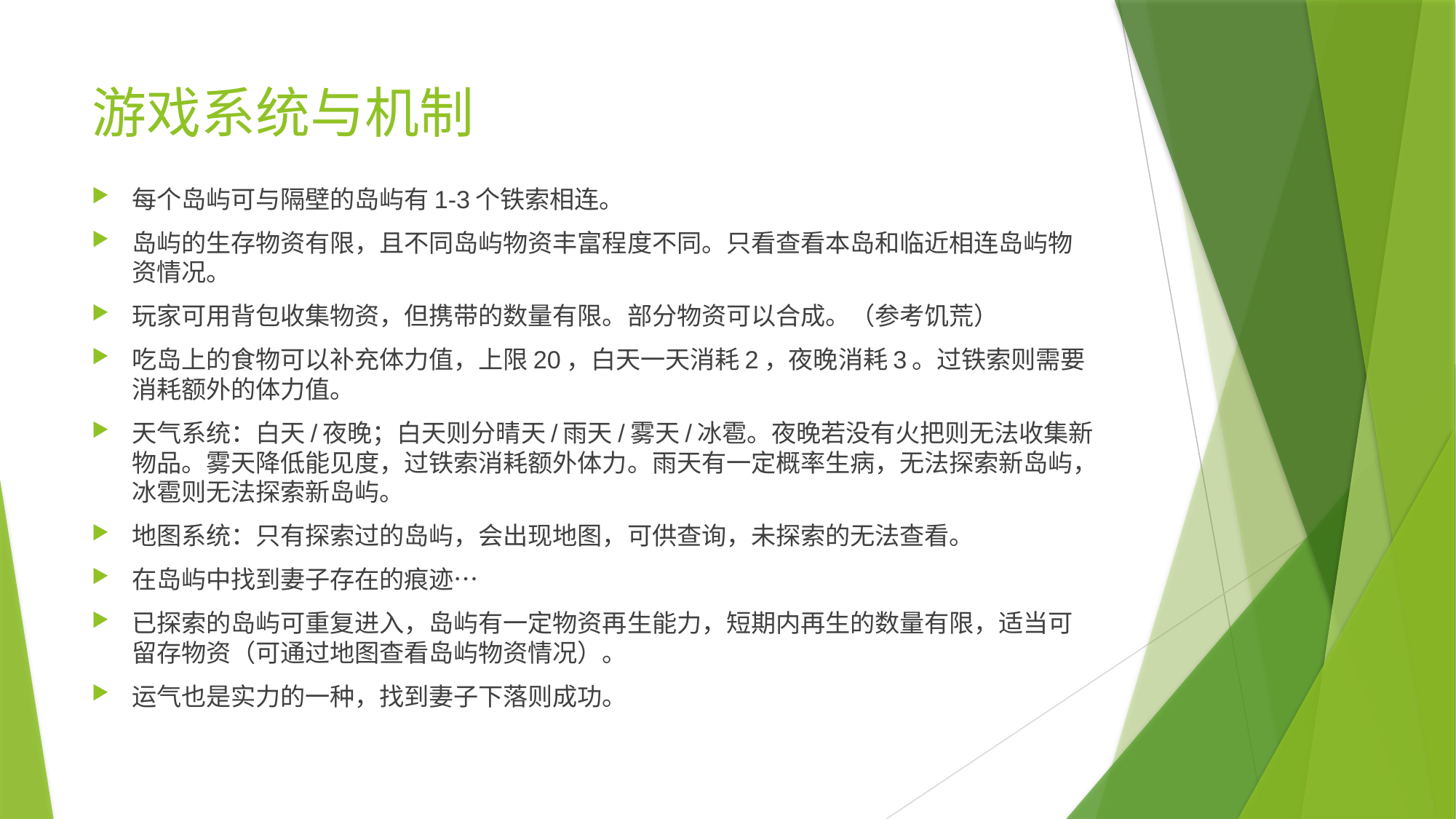

# 游戏系统与机制
每个岛屿可与隔壁的岛屿有1-3个铁索相连。
岛屿的生存物资有限，且不同岛屿物资丰富程度不同。只看查看本岛和临近相连岛屿物资情况。
玩家可用背包收集物资，但携带的数量有限。部分物资可以合成。（参考饥荒）
吃岛上的食物可以补充体力值，上限20，白天一天消耗2，夜晚消耗3。过铁索则需要消耗额外的体力值。
天气系统：白天/夜晚；白天则分晴天/雨天/雾天/冰雹。夜晚若没有火把则无法收集新物品。雾天降低能见度，过铁索消耗额外体力。雨天有一定概率生病，无法探索新岛屿，冰雹则无法探索新岛屿。
地图系统：只有探索过的岛屿，会出现地图，可供查询，未探索的无法查看。
在岛屿中找到妻子存在的痕迹…
已探索的岛屿可重复进入，岛屿有一定物资再生能力，短期内再生的数量有限，适当可留存物资（可通过地图查看岛屿物资情况）。
运气也是实力的一种，找到妻子下落则成功。